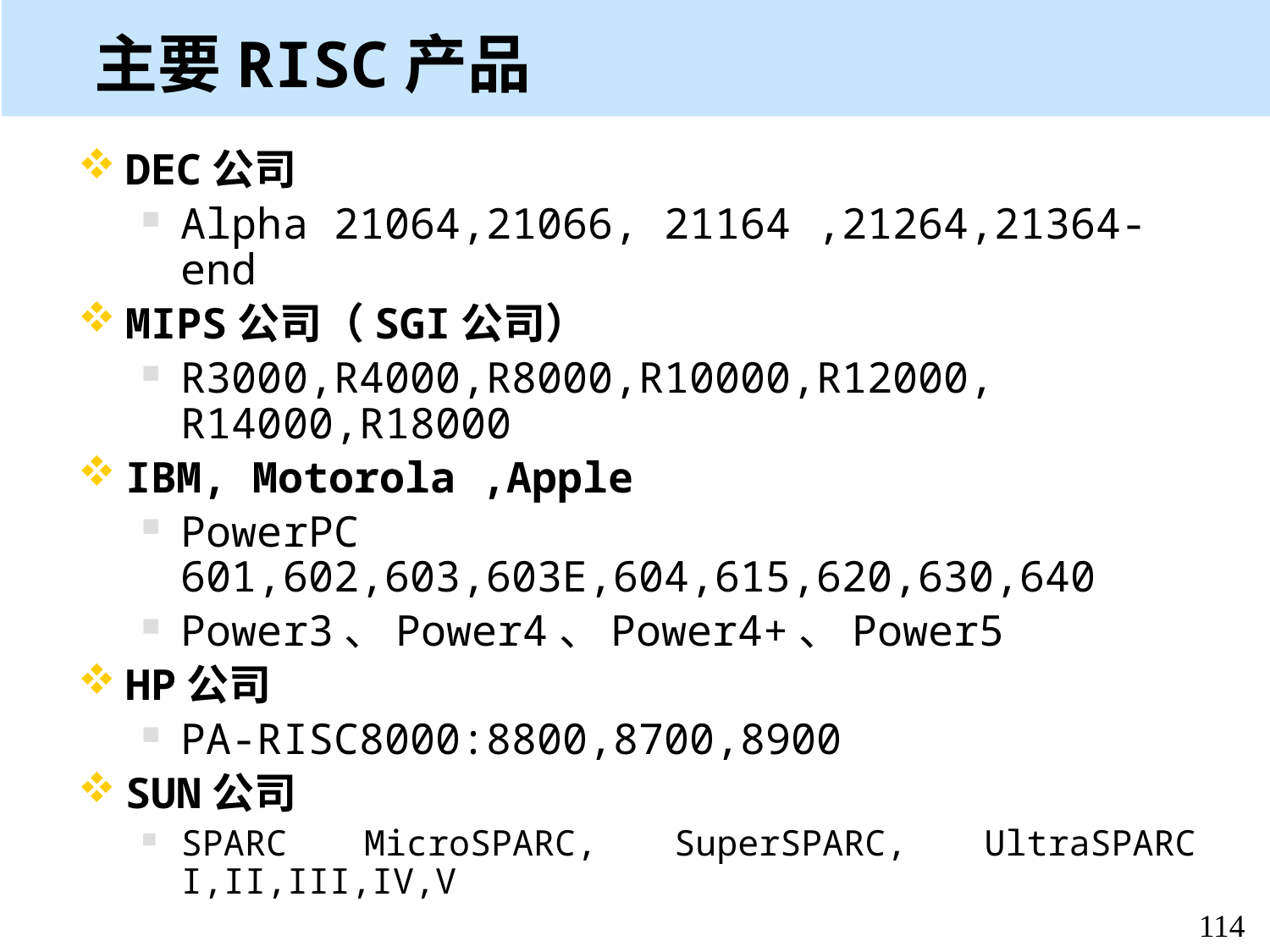

# 主要RISC产品
DEC公司
Alpha 21064,21066, 21164 ,21264,21364-end
MIPS公司（SGI公司）
R3000,R4000,R8000,R10000,R12000, R14000,R18000
IBM, Motorola ,Apple
PowerPC 601,602,603,603E,604,615,620,630,640
Power3、Power4、Power4+、Power5
HP公司
PA-RISC8000:8800,8700,8900
SUN公司
SPARC MicroSPARC, SuperSPARC, UltraSPARC I,II,III,IV,V